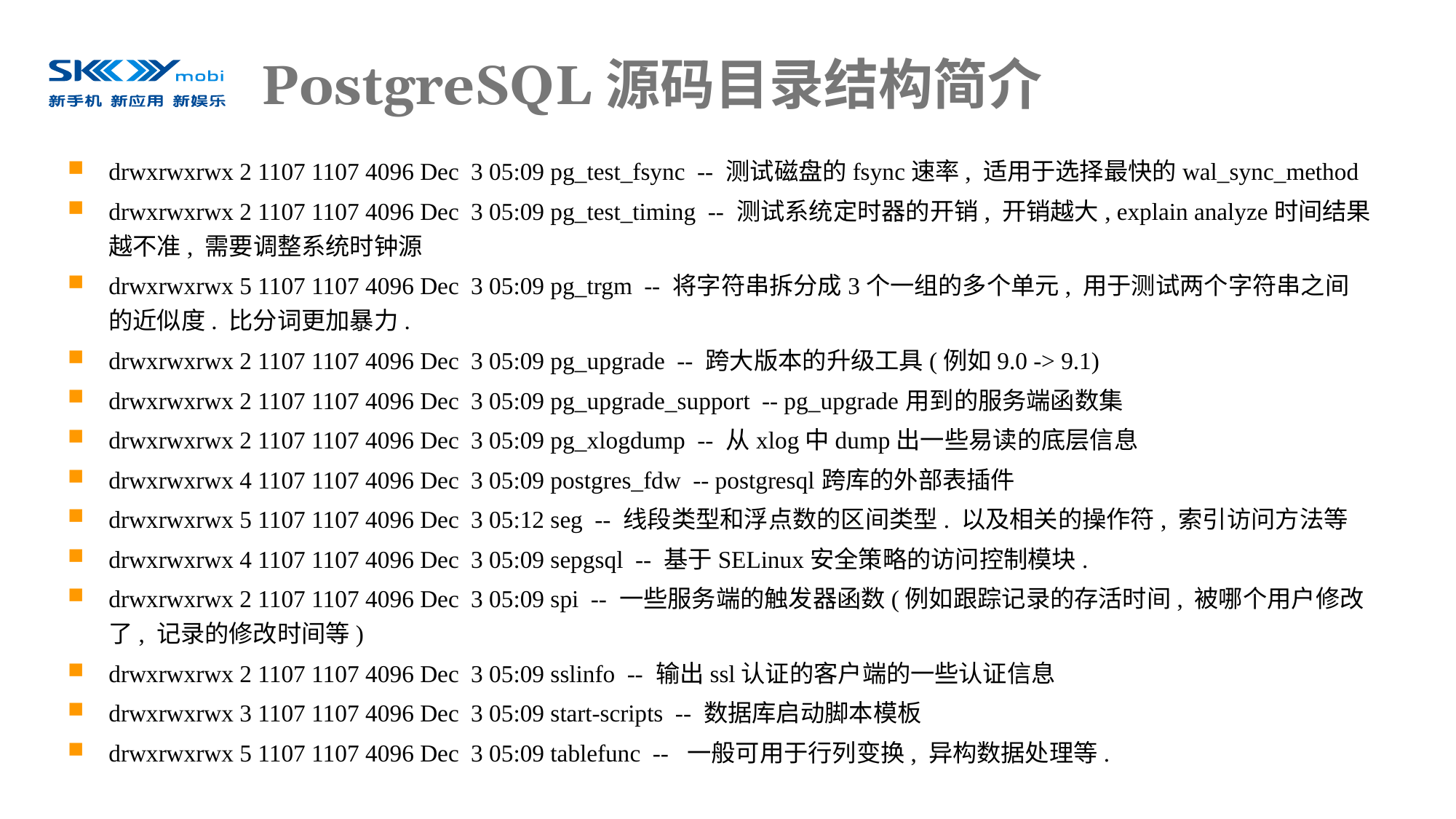

# PostgreSQL源码目录结构简介
drwxrwxrwx 2 1107 1107 4096 Dec  3 05:09 pg_test_fsync  -- 测试磁盘的fsync速率, 适用于选择最快的wal_sync_method
drwxrwxrwx 2 1107 1107 4096 Dec  3 05:09 pg_test_timing  -- 测试系统定时器的开销, 开销越大, explain analyze时间结果越不准, 需要调整系统时钟源
drwxrwxrwx 5 1107 1107 4096 Dec  3 05:09 pg_trgm  -- 将字符串拆分成3个一组的多个单元, 用于测试两个字符串之间的近似度. 比分词更加暴力.
drwxrwxrwx 2 1107 1107 4096 Dec  3 05:09 pg_upgrade  -- 跨大版本的升级工具(例如9.0 -> 9.1)
drwxrwxrwx 2 1107 1107 4096 Dec  3 05:09 pg_upgrade_support  -- pg_upgrade用到的服务端函数集
drwxrwxrwx 2 1107 1107 4096 Dec  3 05:09 pg_xlogdump  -- 从xlog中dump出一些易读的底层信息
drwxrwxrwx 4 1107 1107 4096 Dec  3 05:09 postgres_fdw  -- postgresql跨库的外部表插件
drwxrwxrwx 5 1107 1107 4096 Dec  3 05:12 seg  -- 线段类型和浮点数的区间类型. 以及相关的操作符, 索引访问方法等
drwxrwxrwx 4 1107 1107 4096 Dec  3 05:09 sepgsql  -- 基于SELinux安全策略的访问控制模块.
drwxrwxrwx 2 1107 1107 4096 Dec  3 05:09 spi  -- 一些服务端的触发器函数(例如跟踪记录的存活时间, 被哪个用户修改了, 记录的修改时间等)
drwxrwxrwx 2 1107 1107 4096 Dec  3 05:09 sslinfo  -- 输出ssl认证的客户端的一些认证信息
drwxrwxrwx 3 1107 1107 4096 Dec  3 05:09 start-scripts  -- 数据库启动脚本模板
drwxrwxrwx 5 1107 1107 4096 Dec  3 05:09 tablefunc  --  一般可用于行列变换, 异构数据处理等.